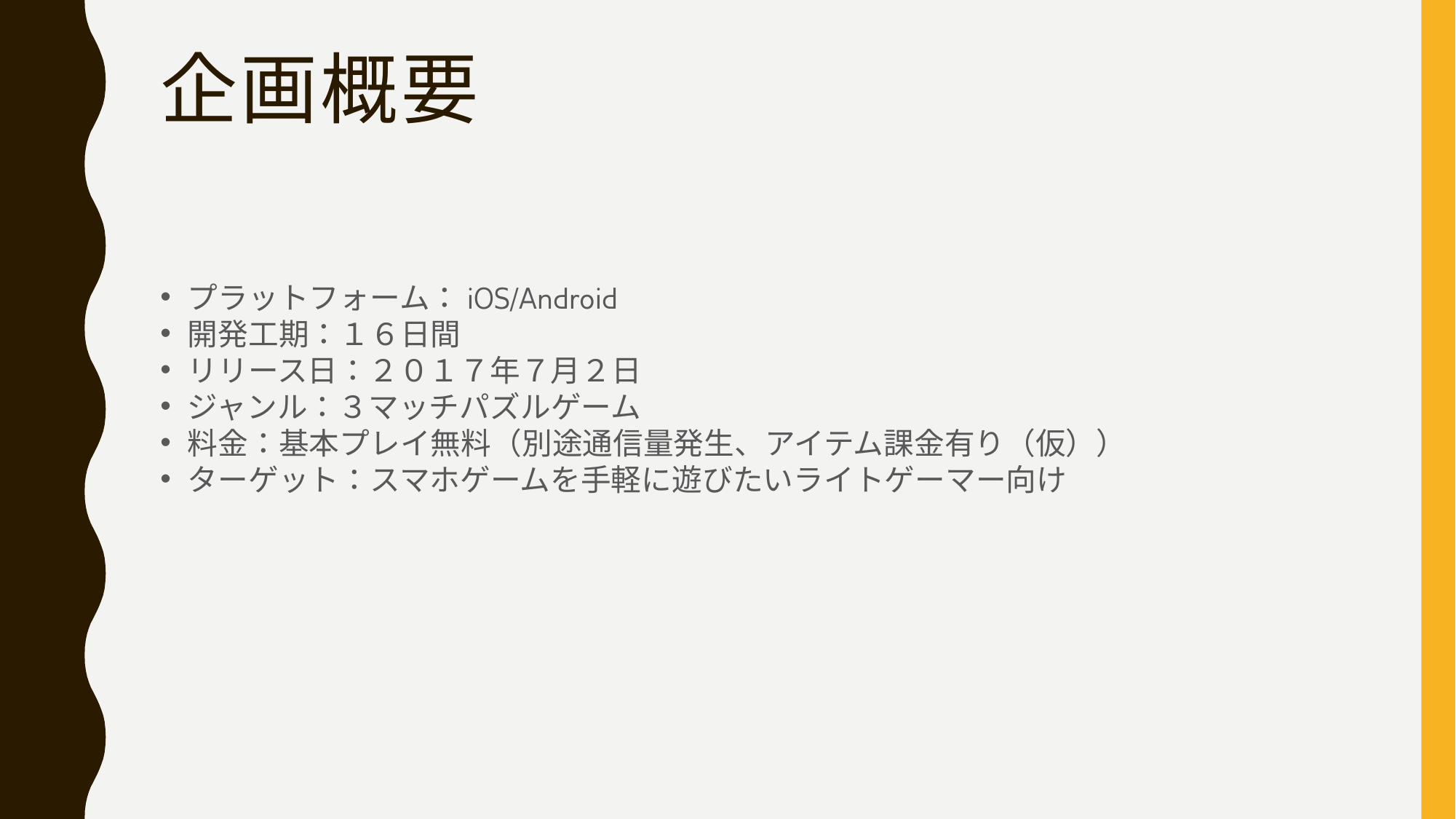

# 企画概要
プラットフォーム：iOS/Android
開発工期：１６日間
リリース日：２０１７年７月２日
ジャンル：３マッチパズルゲーム
料金：基本プレイ無料（別途通信量発生、アイテム課金有り（仮））
ターゲット：スマホゲームを手軽に遊びたいライトゲーマー向け